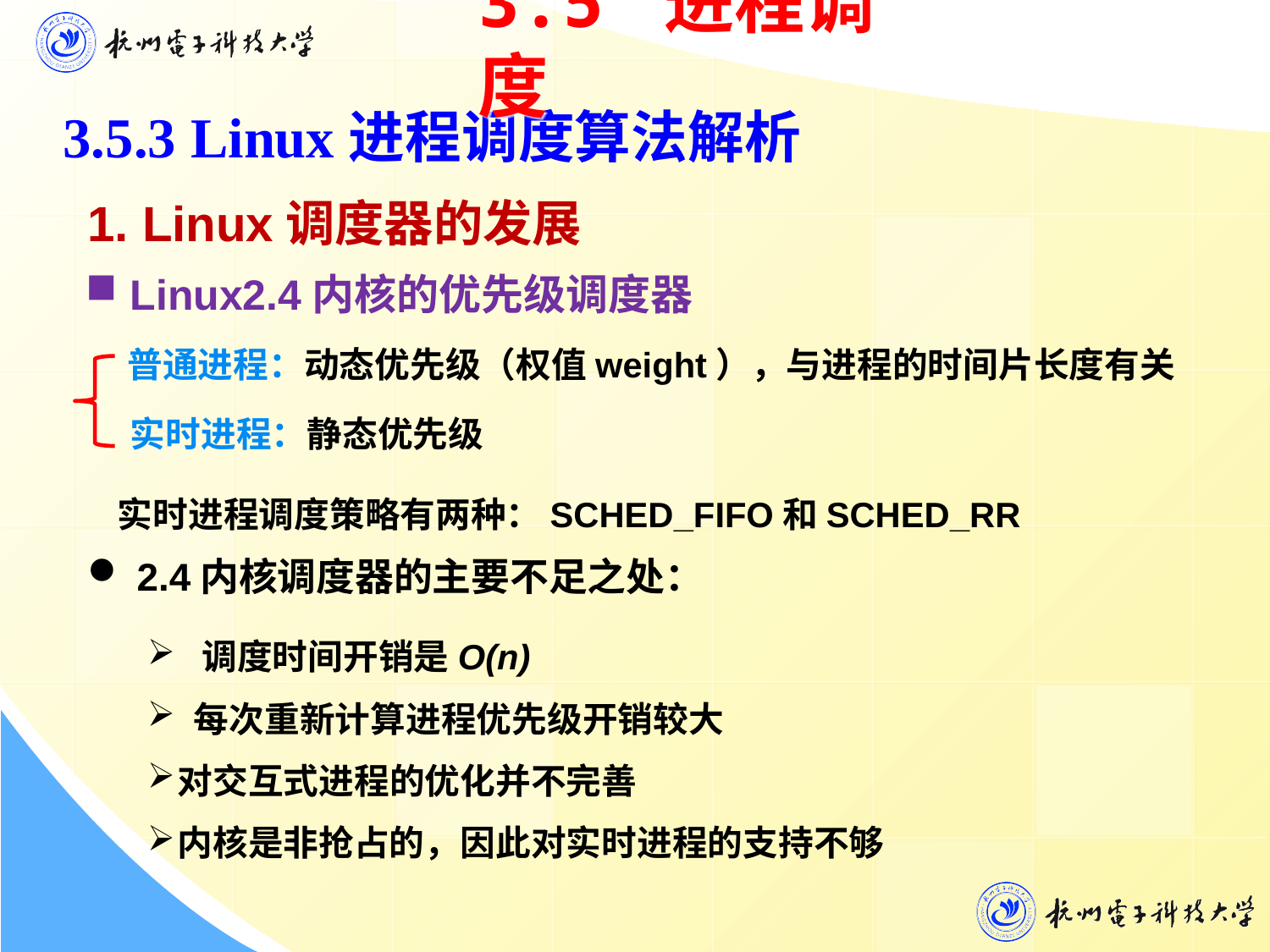

3.5 进程调度
3.5.3 Linux进程调度算法解析
1. Linux调度器的发展
 Linux2.4内核的优先级调度器
普通进程：动态优先级（权值weight），与进程的时间片长度有关

实时进程：静态优先级
实时进程调度策略有两种：SCHED_FIFO和SCHED_RR
 2.4内核调度器的主要不足之处：
  调度时间开销是O(n)
 每次重新计算进程优先级开销较大
对交互式进程的优化并不完善
内核是非抢占的，因此对实时进程的支持不够